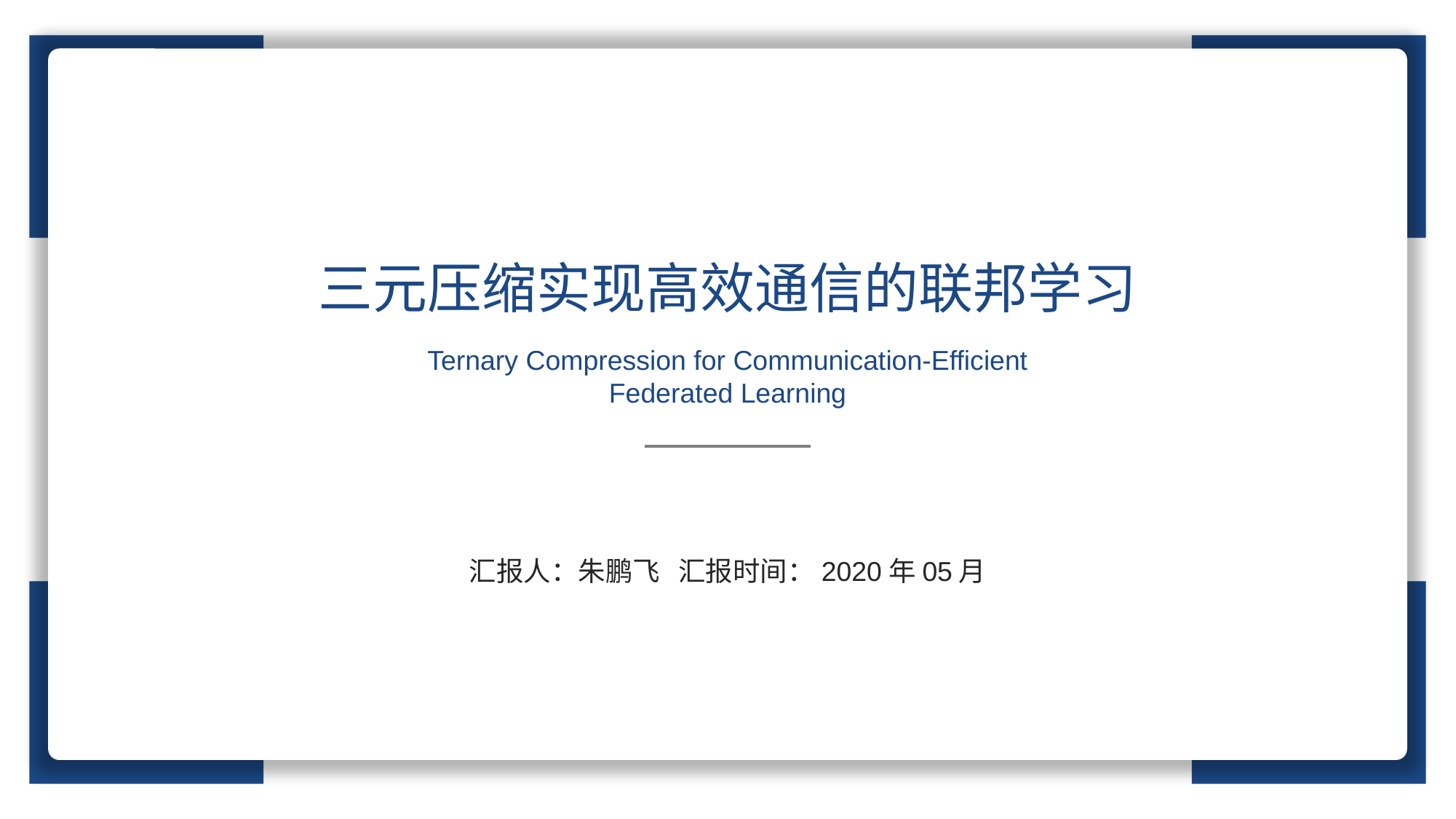

三元压缩实现高效通信的联邦学习

Ternary Compression for Communication-Efficient
Federated Learning
汇报人：朱鹏飞   汇报时间：2020年05月